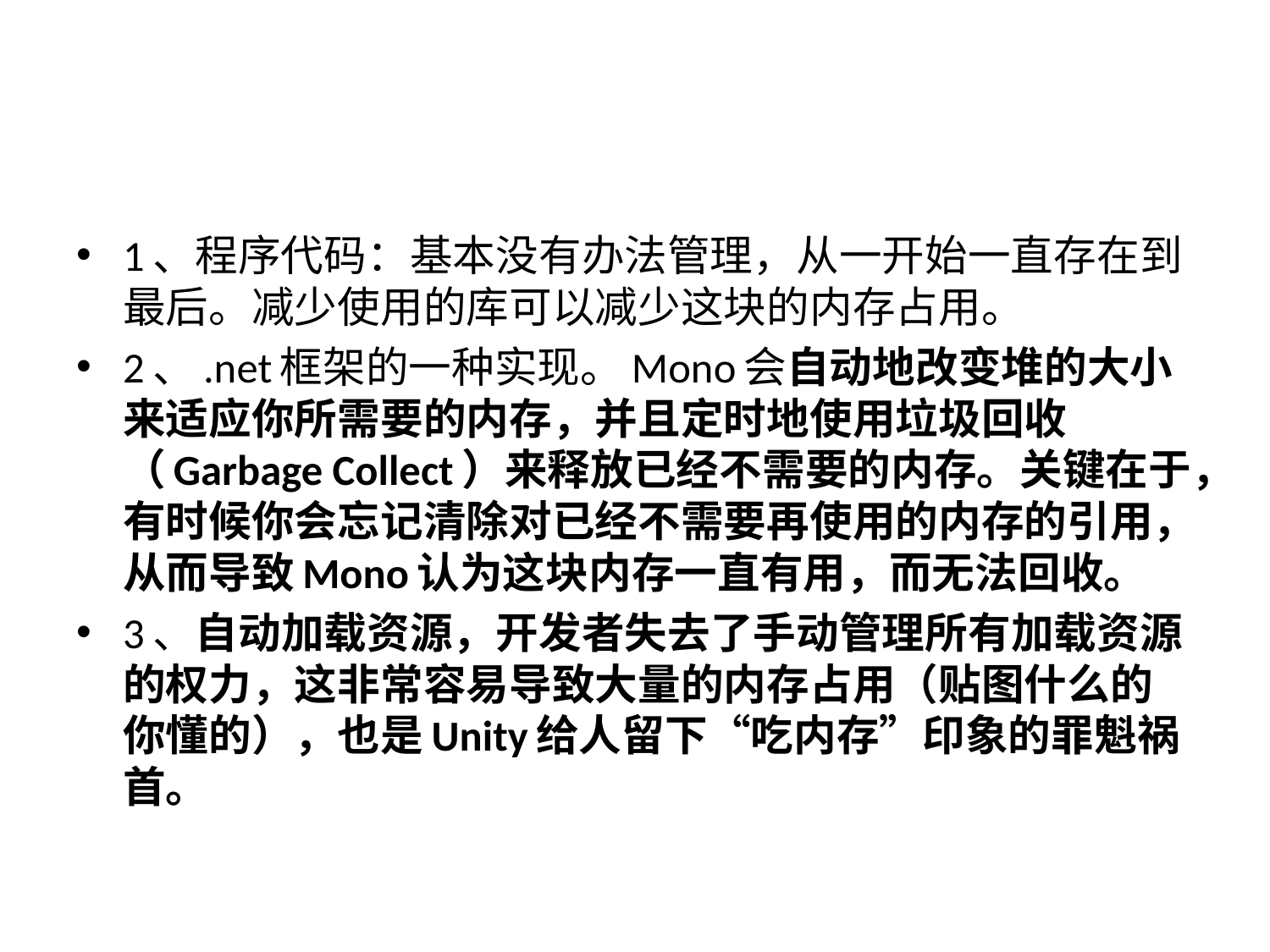

#
1、程序代码：基本没有办法管理，从一开始一直存在到最后。减少使用的库可以减少这块的内存占用。
2、.net框架的一种实现。Mono会自动地改变堆的大小来适应你所需要的内存，并且定时地使用垃圾回收（Garbage Collect）来释放已经不需要的内存。关键在于，有时候你会忘记清除对已经不需要再使用的内存的引用，从而导致Mono认为这块内存一直有用，而无法回收。
3、自动加载资源，开发者失去了手动管理所有加载资源的权力，这非常容易导致大量的内存占用（贴图什么的你懂的），也是Unity给人留下“吃内存”印象的罪魁祸首。